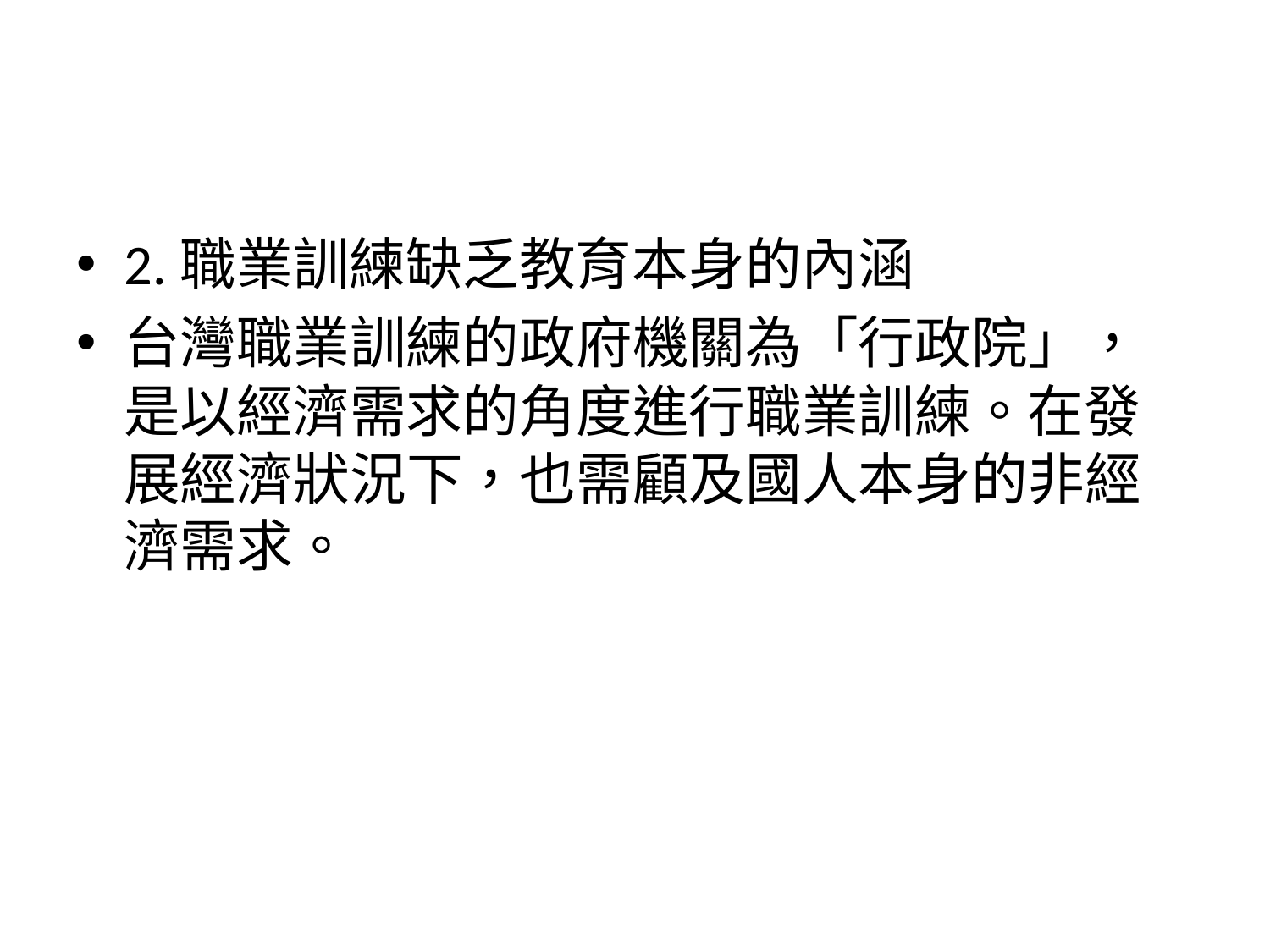

#
2.職業訓練缺乏教育本身的內涵
台灣職業訓練的政府機關為「行政院」，是以經濟需求的角度進行職業訓練。在發展經濟狀況下，也需顧及國人本身的非經濟需求。